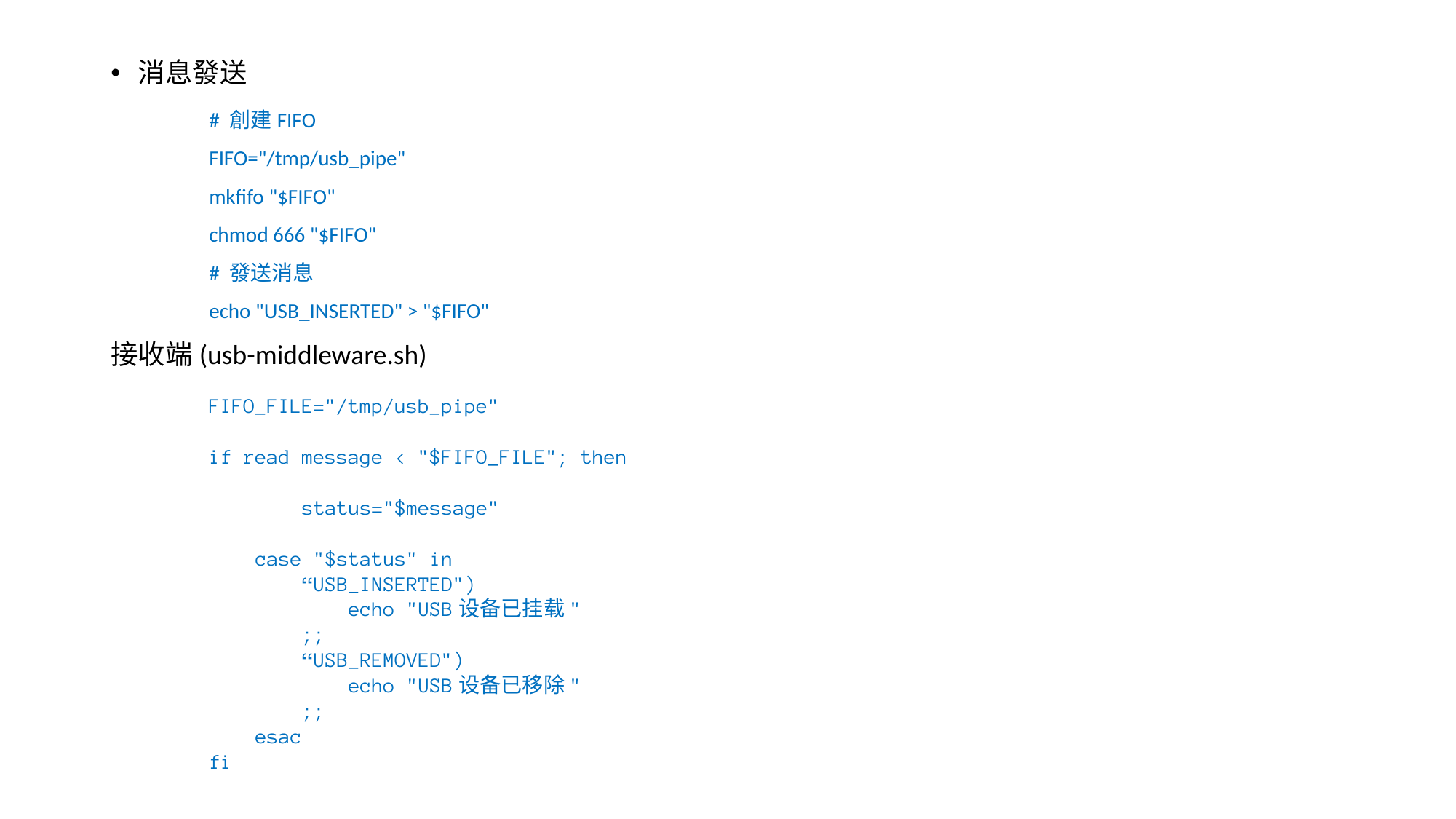

消息發送

接收端(usb-middleware.sh)

# 創建FIFO
FIFO="/tmp/usb_pipe"
mkfifo "$FIFO"
chmod 666 "$FIFO"
# 發送消息
echo "USB_INSERTED" > "$FIFO"
FIFO_FILE="/tmp/usb_pipe"

if read message < "$FIFO_FILE"; then

        status="$message"
    case "$status" in
        “USB_INSERTED")
            echo "USB设备已挂载"
        ;;
        “USB_REMOVED")
            echo "USB设备已移除"
        ;;
    esac
fi